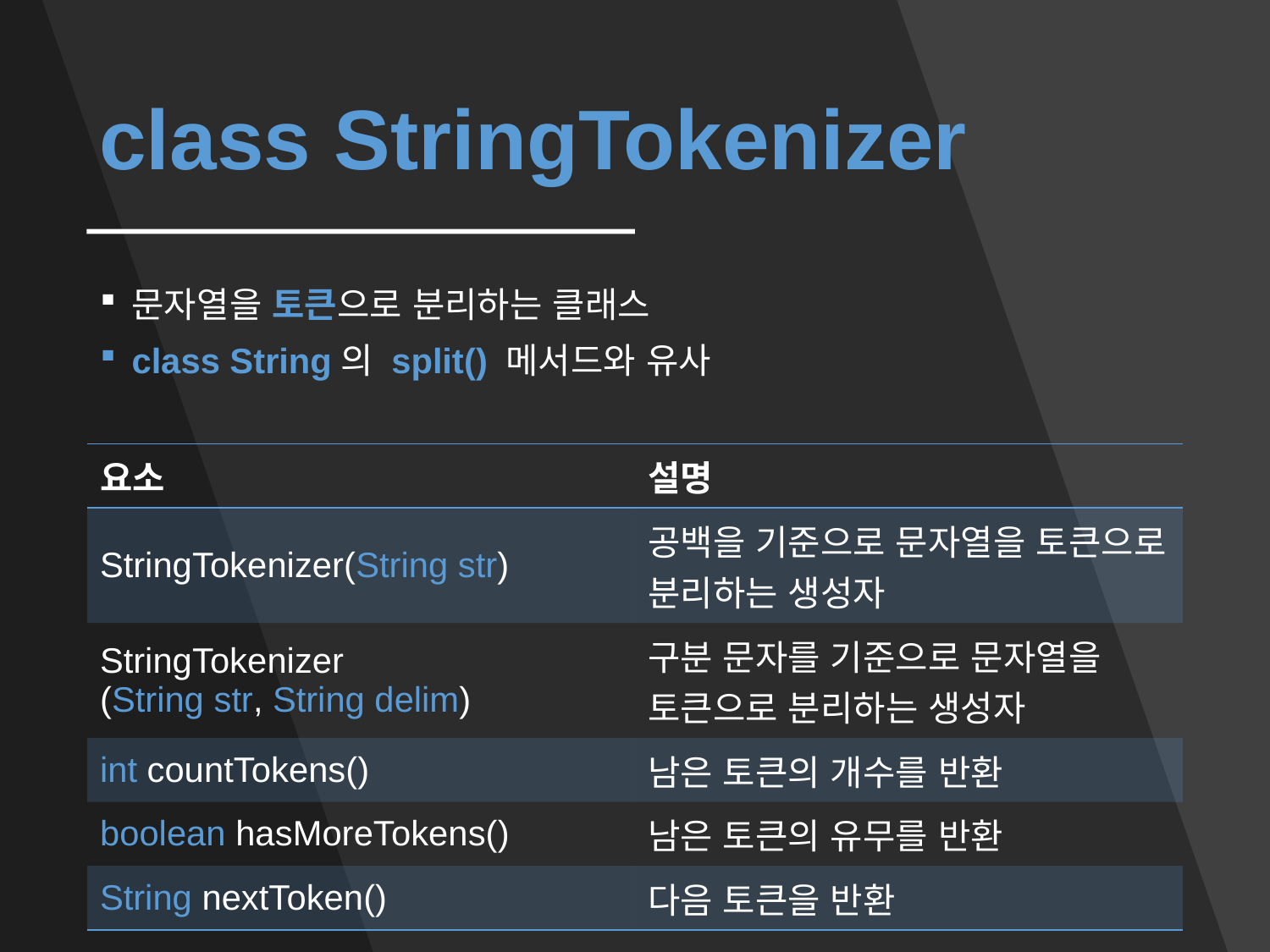

# class StringTokenizer

문자열을 토큰으로 분리하는 클래스
class String의 split() 메서드와 유사
| 요소 | 설명 |
| --- | --- |
| StringTokenizer(String str) | 공백을 기준으로 문자열을 토큰으로 분리하는 생성자 |
| StringTokenizer (String str, String delim) | 구분 문자를 기준으로 문자열을 토큰으로 분리하는 생성자 |
| int countTokens() | 남은 토큰의 개수를 반환 |
| boolean hasMoreTokens() | 남은 토큰의 유무를 반환 |
| String nextToken() | 다음 토큰을 반환 |